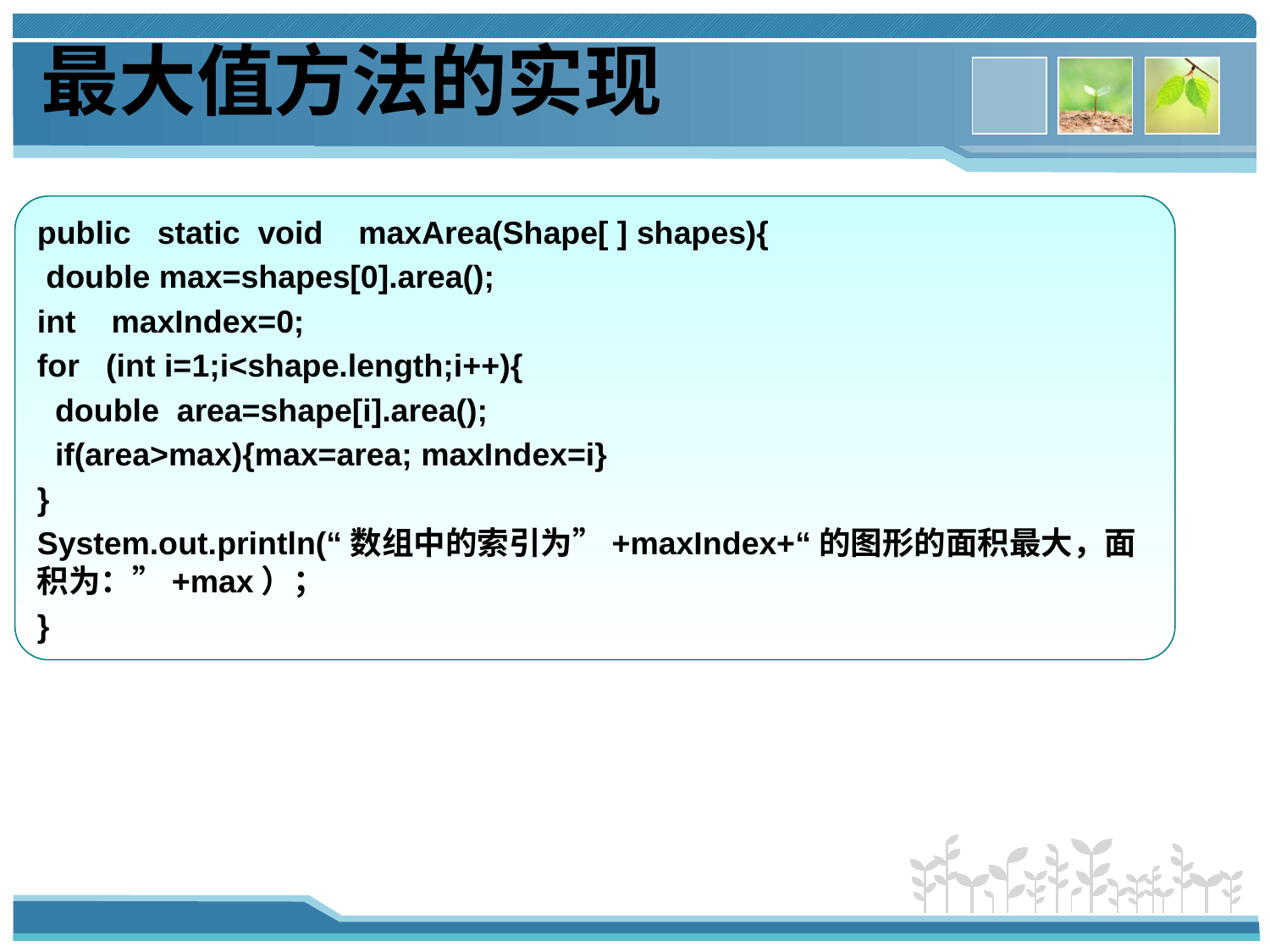

最大值方法的实现
public   static  void    maxArea(Shape[ ] shapes){
 double max=shapes[0].area();
int    maxIndex=0;
for   (int i=1;i<shape.length;i++){
  double  area=shape[i].area();
  if(area>max){max=area; maxIndex=i}
}
System.out.println(“数组中的索引为”+maxIndex+“的图形的面积最大，面积为：”+max）；
}